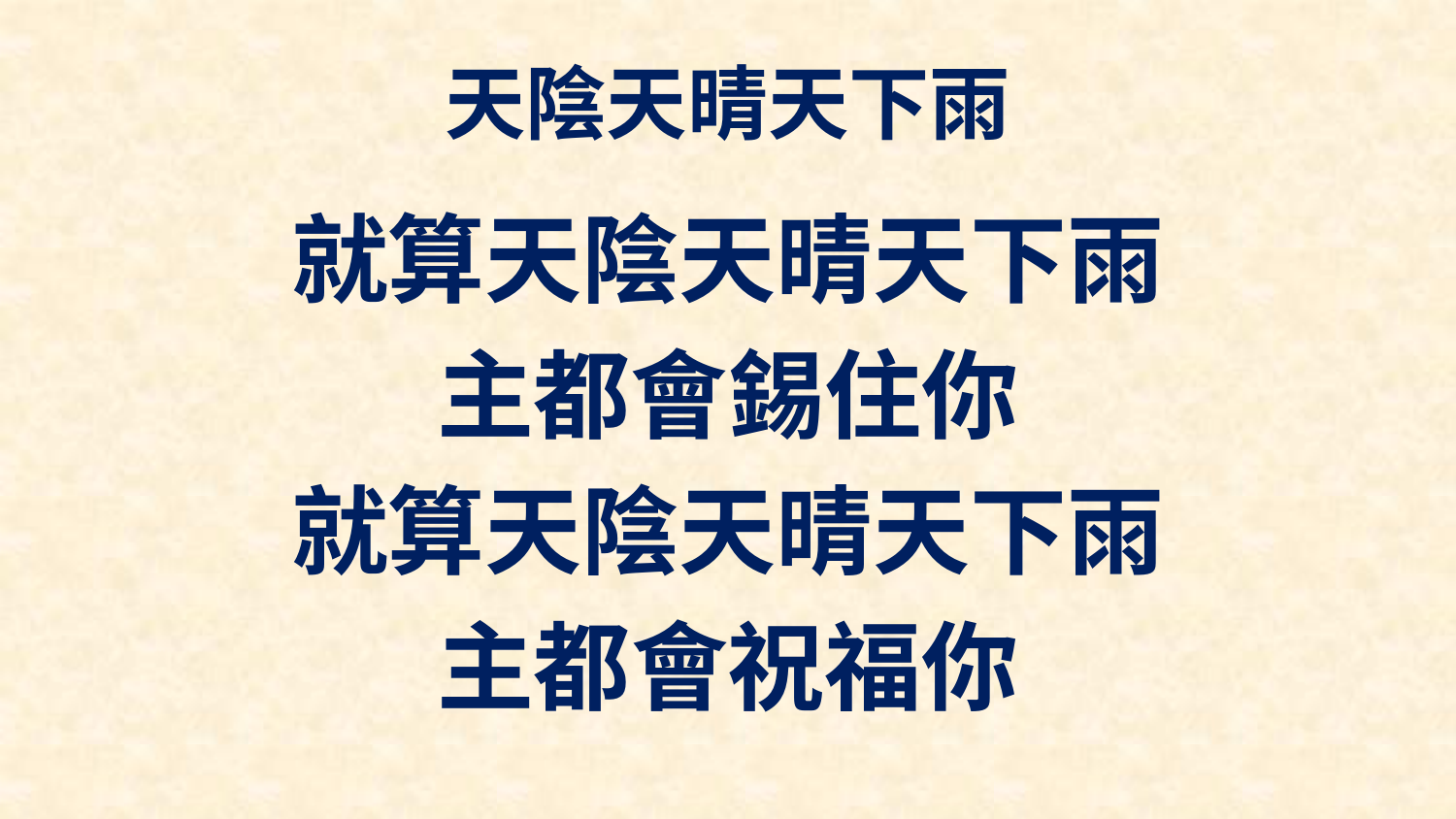

# 天陰天晴天下雨
就算天陰天晴天下雨
主都會錫住你
就算天陰天晴天下雨
主都會祝福你